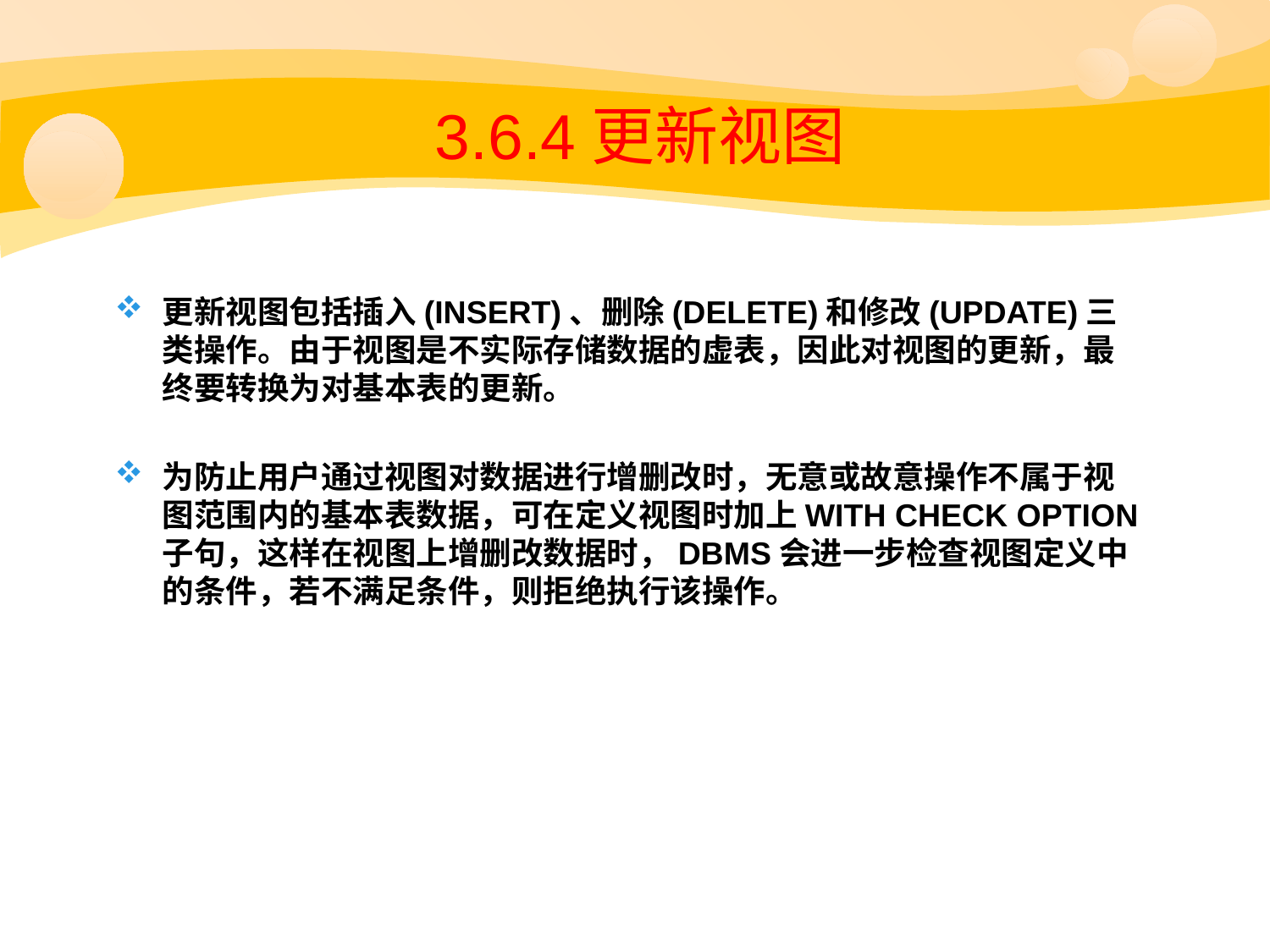

# 3.6.4更新视图
更新视图包括插入(INSERT)、删除(DELETE)和修改(UPDATE)三类操作。由于视图是不实际存储数据的虚表，因此对视图的更新，最终要转换为对基本表的更新。

为防止用户通过视图对数据进行增删改时，无意或故意操作不属于视图范围内的基本表数据，可在定义视图时加上WITH CHECK OPTION子句，这样在视图上增删改数据时，DBMS会进一步检查视图定义中的条件，若不满足条件，则拒绝执行该操作。